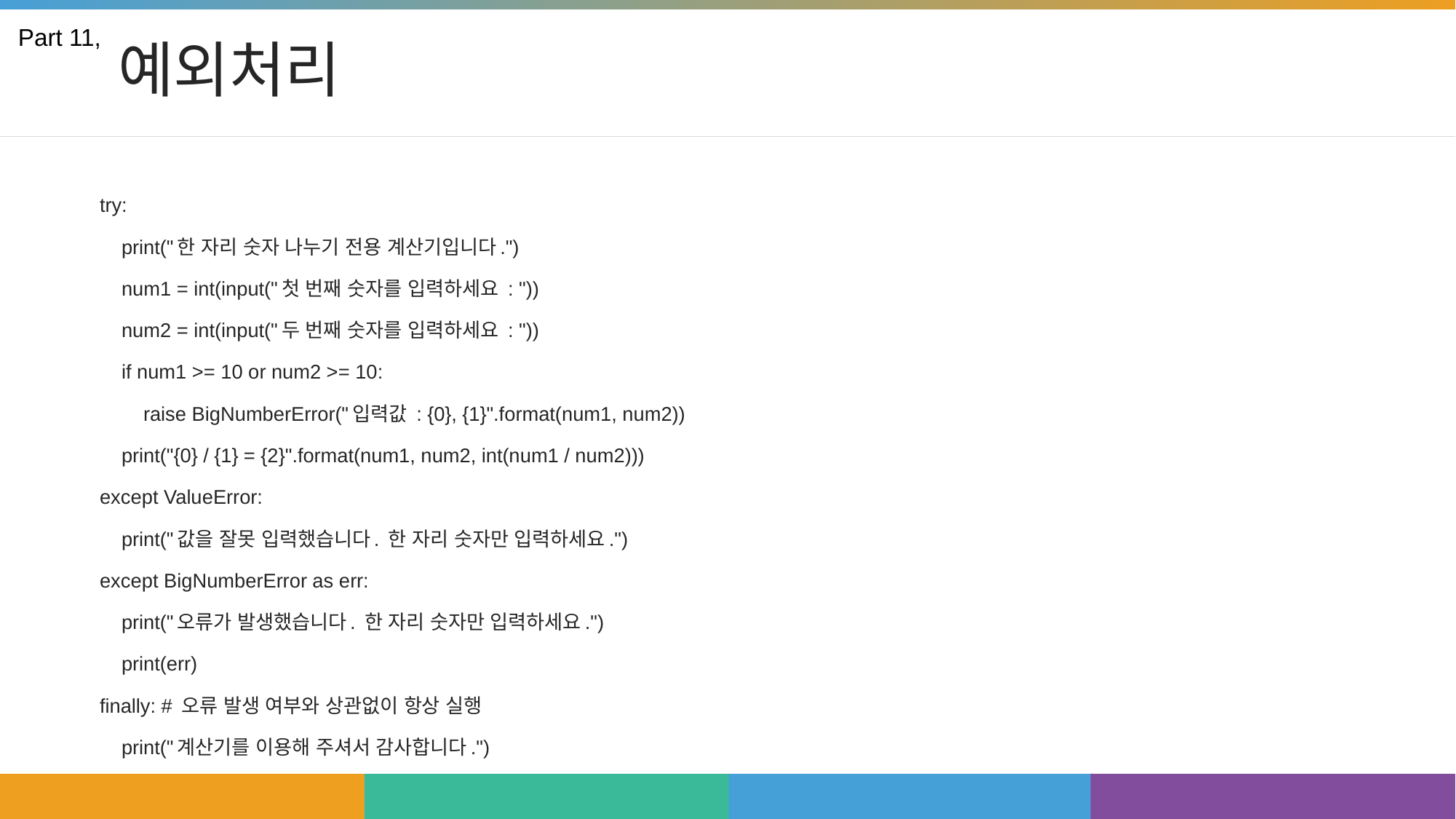

# 예외처리
Part 11,
try:
    print("한 자리 숫자 나누기 전용 계산기입니다.")
    num1 = int(input("첫 번째 숫자를 입력하세요 : "))
    num2 = int(input("두 번째 숫자를 입력하세요 : "))
    if num1 >= 10 or num2 >= 10:
        raise BigNumberError("입력값 : {0}, {1}".format(num1, num2))
    print("{0} / {1} = {2}".format(num1, num2, int(num1 / num2)))
except ValueError:
    print("값을 잘못 입력했습니다. 한 자리 숫자만 입력하세요.")
except BigNumberError as err:
    print("오류가 발생했습니다. 한 자리 숫자만 입력하세요.")
    print(err)
finally: # 오류 발생 여부와 상관없이 항상 실행
    print("계산기를 이용해 주셔서 감사합니다.")